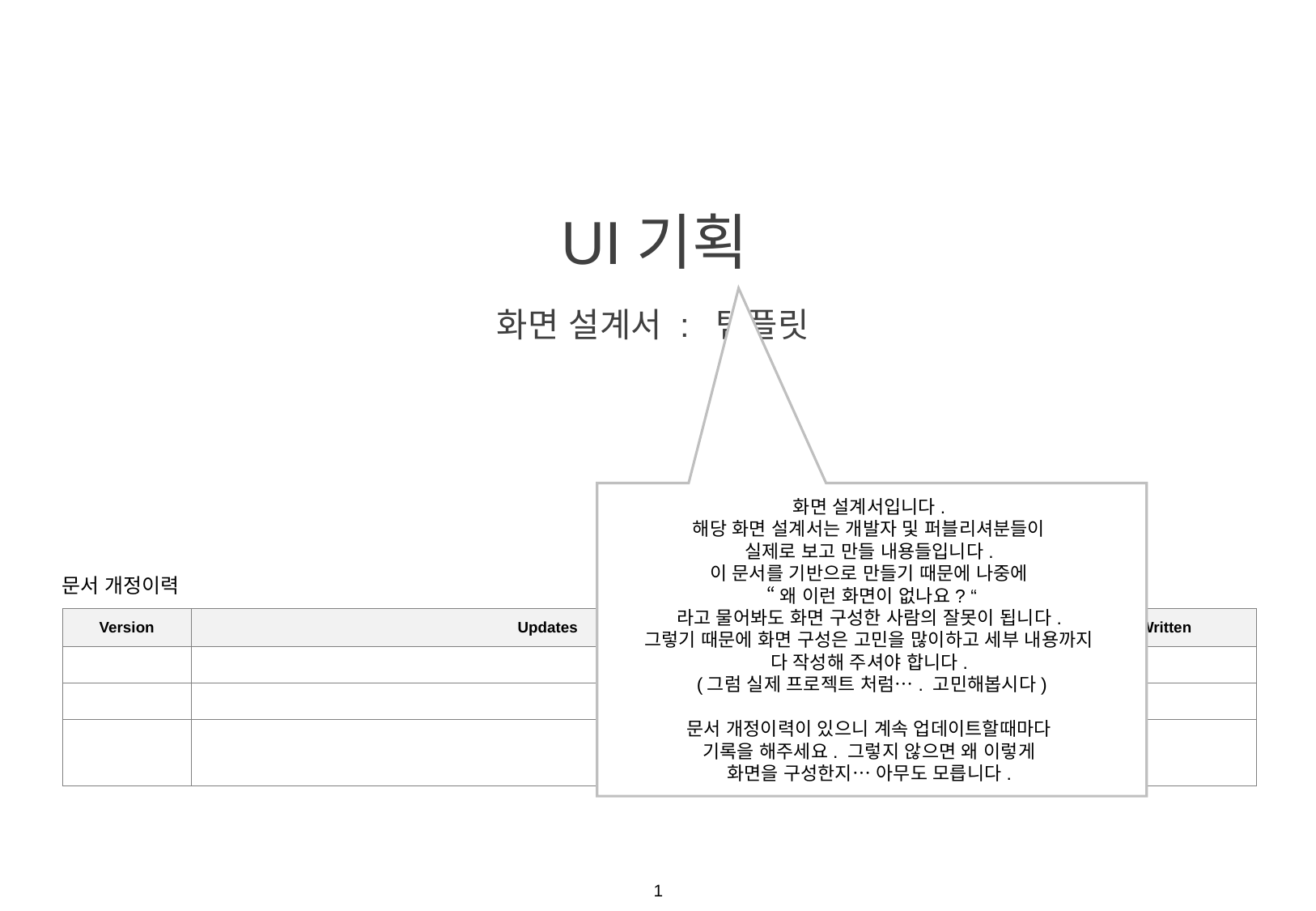

UI기획
 화면 설계서 :  템플릿
화면 설계서입니다.
해당 화면 설계서는 개발자 및 퍼블리셔분들이
실제로 보고 만들 내용들입니다.
이 문서를 기반으로 만들기 때문에 나중에
“왜 이런 화면이 없나요? “
라고 물어봐도 화면 구성한 사람의 잘못이 됩니다.
그렇기 때문에 화면 구성은 고민을 많이하고 세부 내용까지
다 작성해 주셔야 합니다.
(그럼 실제 프로젝트 처럼…. 고민해봅시다)

문서 개정이력이 있으니 계속 업데이트할때마다
기록을 해주세요. 그렇지 않으면 왜 이렇게
화면을 구성한지… 아무도 모릅니다.
문서 개정이력
| Version | Updates | Date | Written |
| --- | --- | --- | --- |
|  |  |  |  |
|  |  |  |  |
|  |  |  |  |